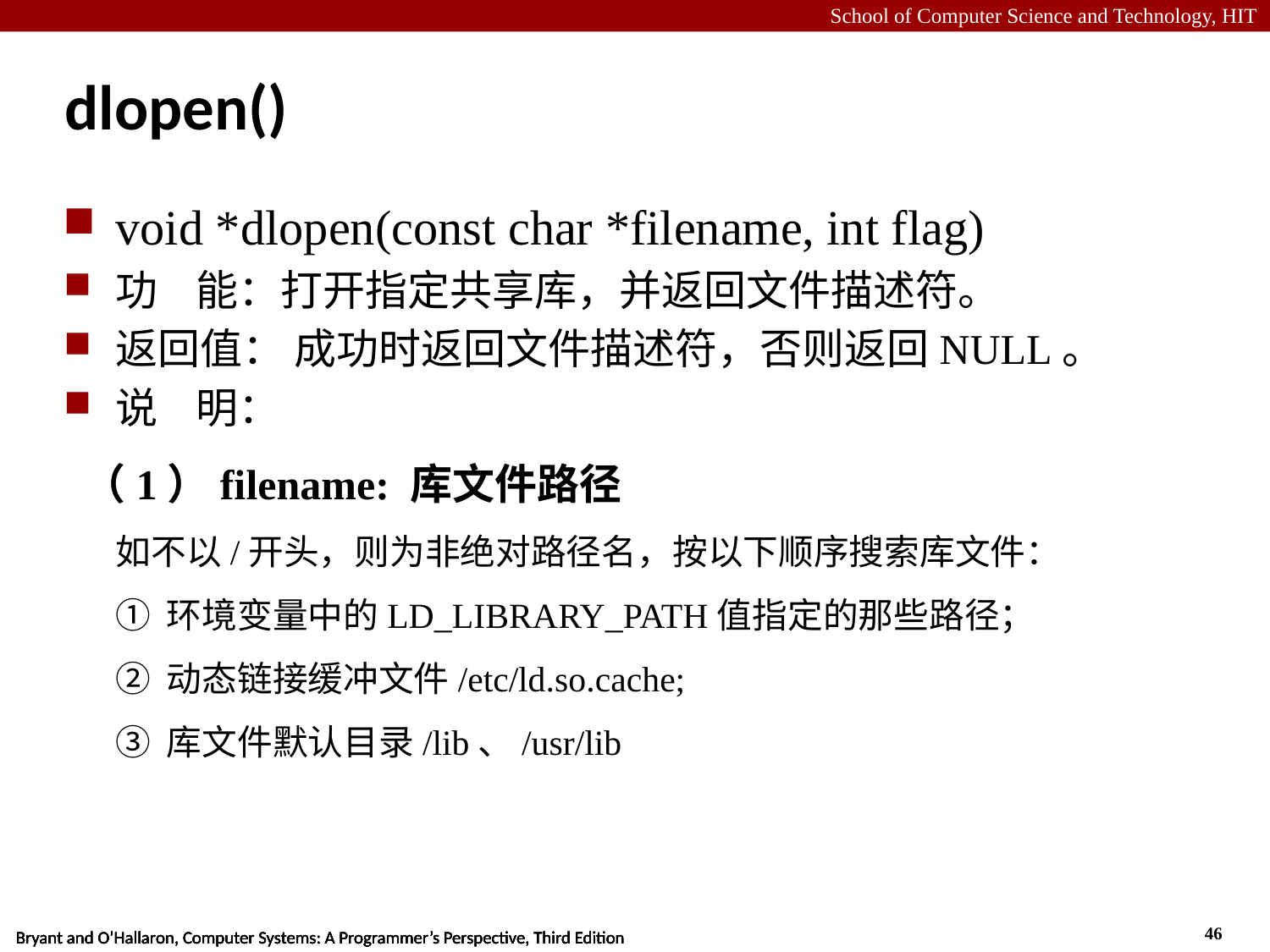

# dlopen()
void *dlopen(const char *filename, int flag)
功    能：打开指定共享库，并返回文件描述符。
返回值： 成功时返回文件描述符，否则返回NULL。
说    明：
（1）filename: 库文件路径
   如不以/开头，则为非绝对路径名，按以下顺序搜索库文件：
    ① 环境变量中的LD_LIBRARY_PATH值指定的那些路径；
    ② 动态链接缓冲文件/etc/ld.so.cache;
    ③ 库文件默认目录/lib、/usr/lib